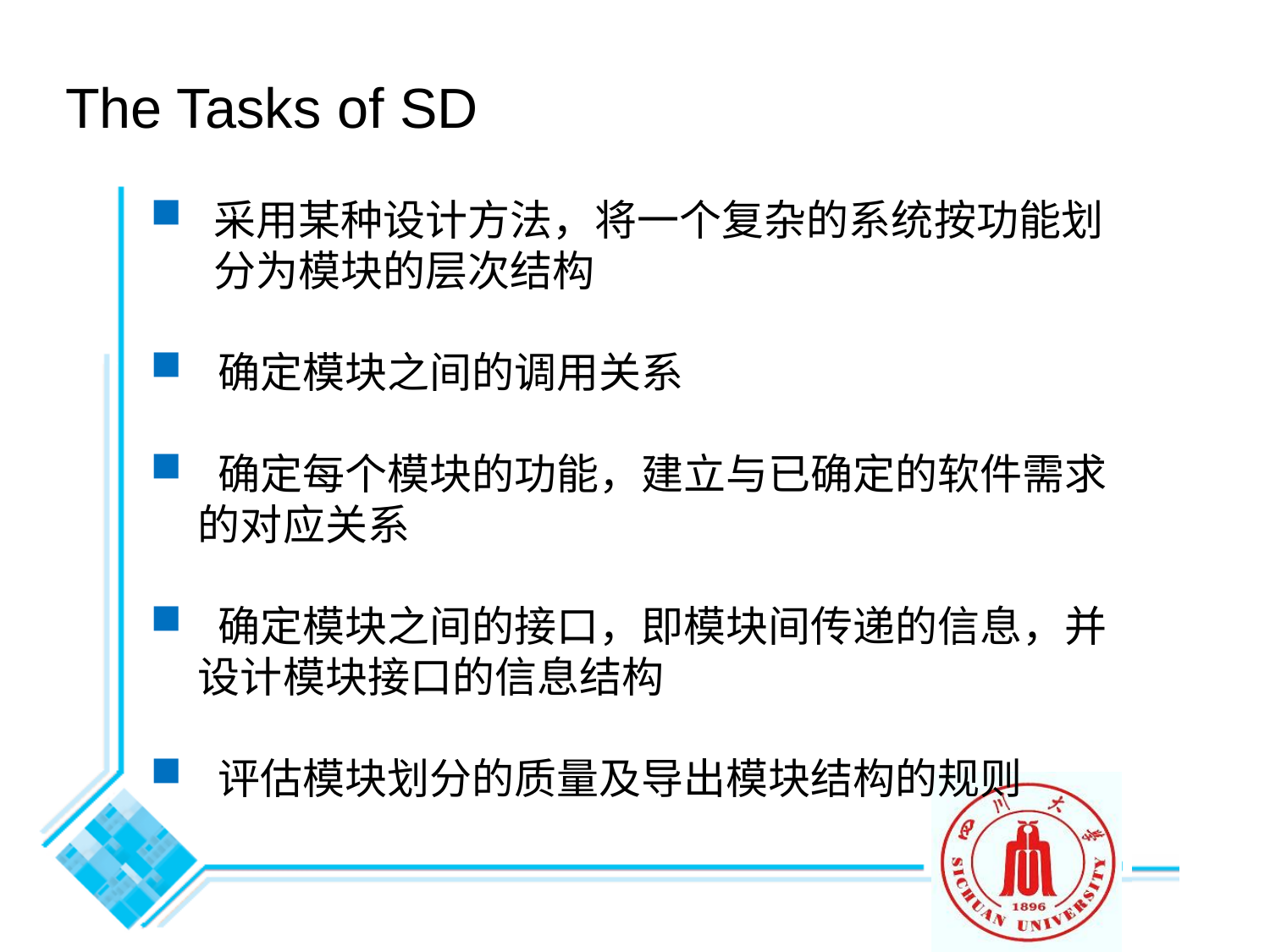

The Tasks of SD
采用某种设计方法，将一个复杂的系统按功能划分为模块的层次结构

 确定模块之间的调用关系

 确定每个模块的功能，建立与已确定的软件需求的对应关系

 确定模块之间的接口，即模块间传递的信息，并设计模块接口的信息结构

 评估模块划分的质量及导出模块结构的规则